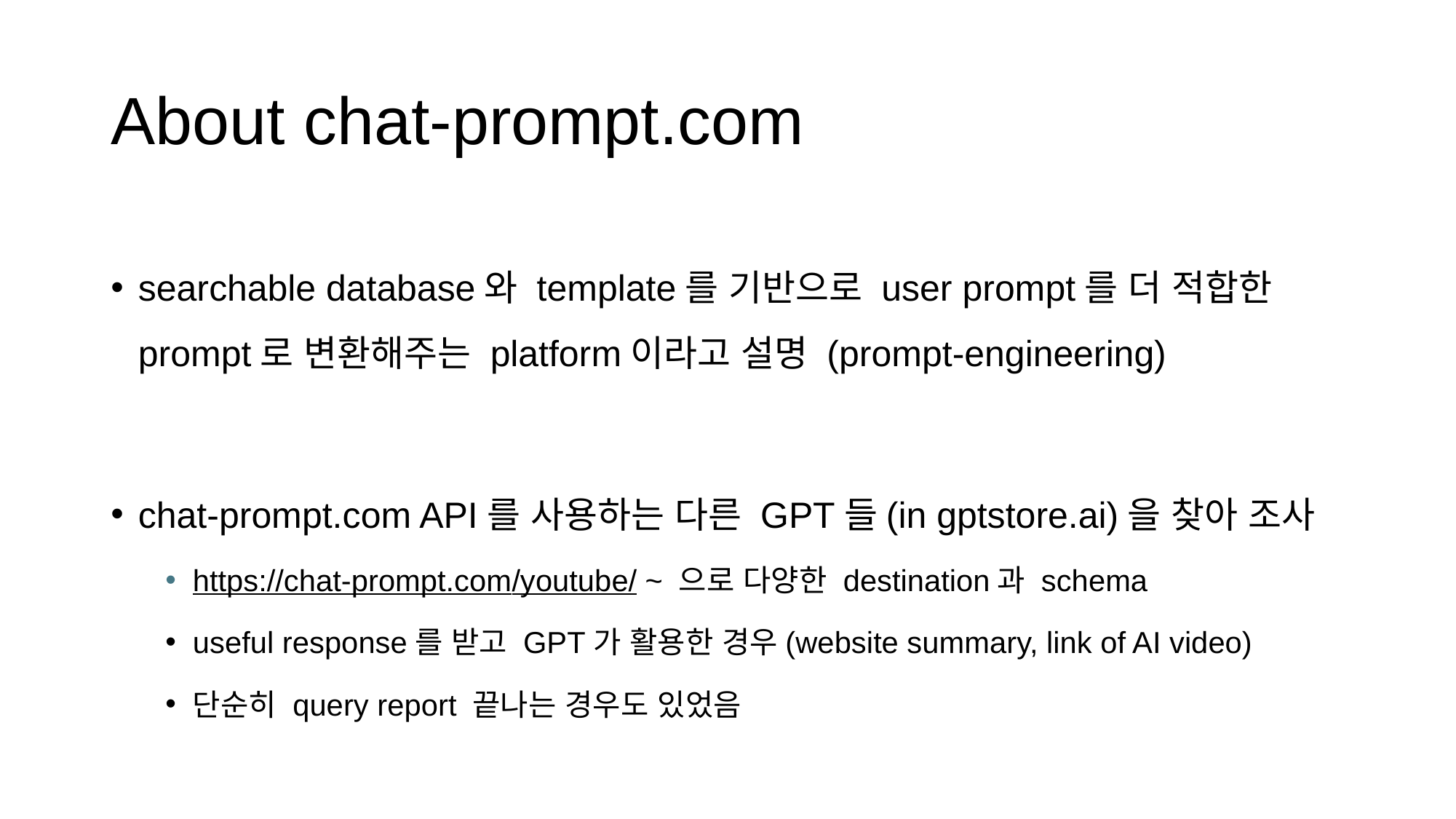

# About chat-prompt.com
searchable database와 template를 기반으로 user prompt를 더 적합한 prompt로 변환해주는 platform이라고 설명 (prompt-engineering)

chat-prompt.com API를 사용하는 다른 GPT들(in gptstore.ai)을 찾아 조사
https://chat-prompt.com/youtube/ ~ 으로 다양한 destination과 schema
useful response를 받고 GPT가 활용한 경우(website summary, link of AI video)
단순히 query report 끝나는 경우도 있었음